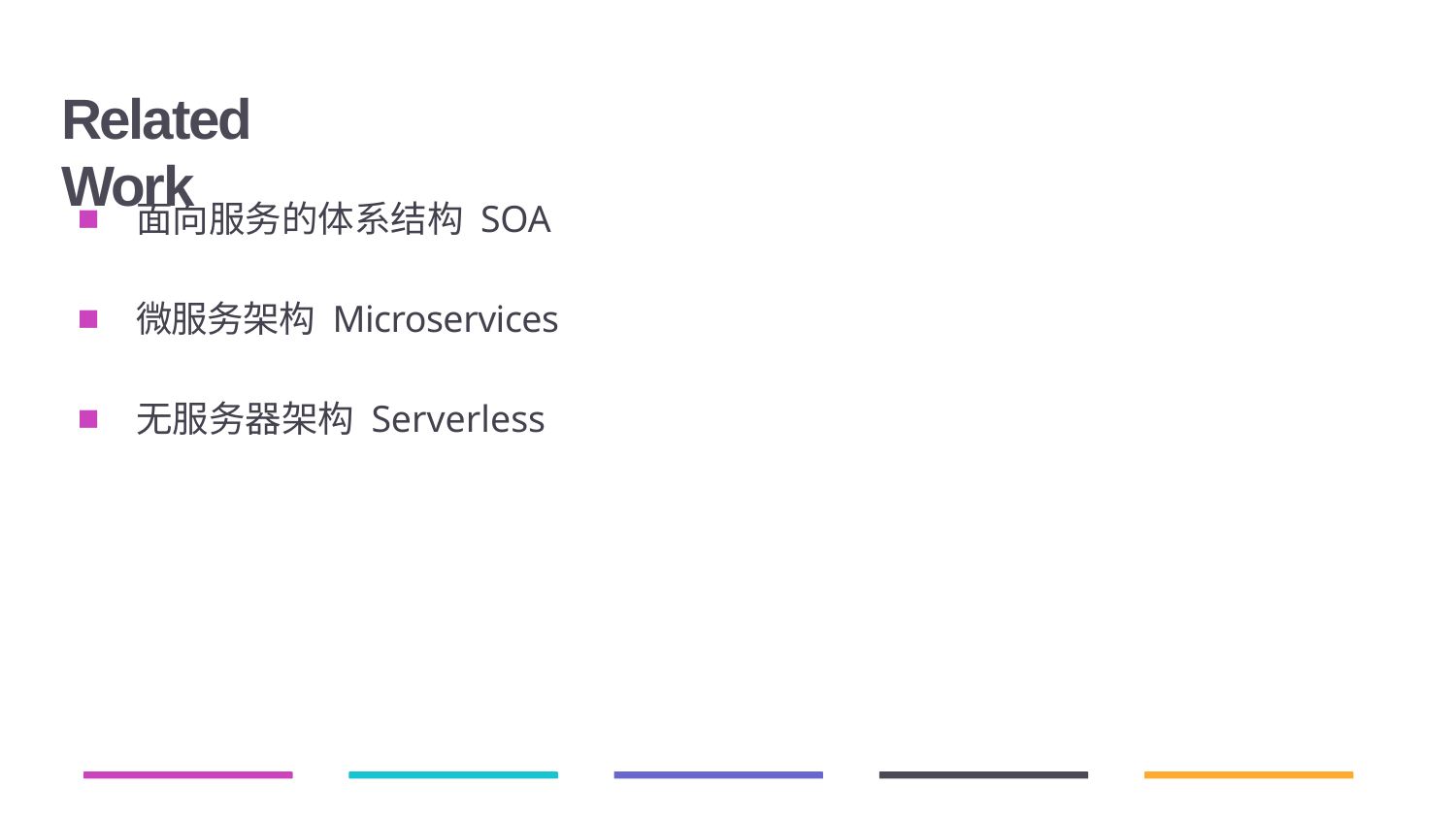

Related Work
面向服务的体系结构 SOA

微服务架构 Microservices

无服务器架构 Serverless